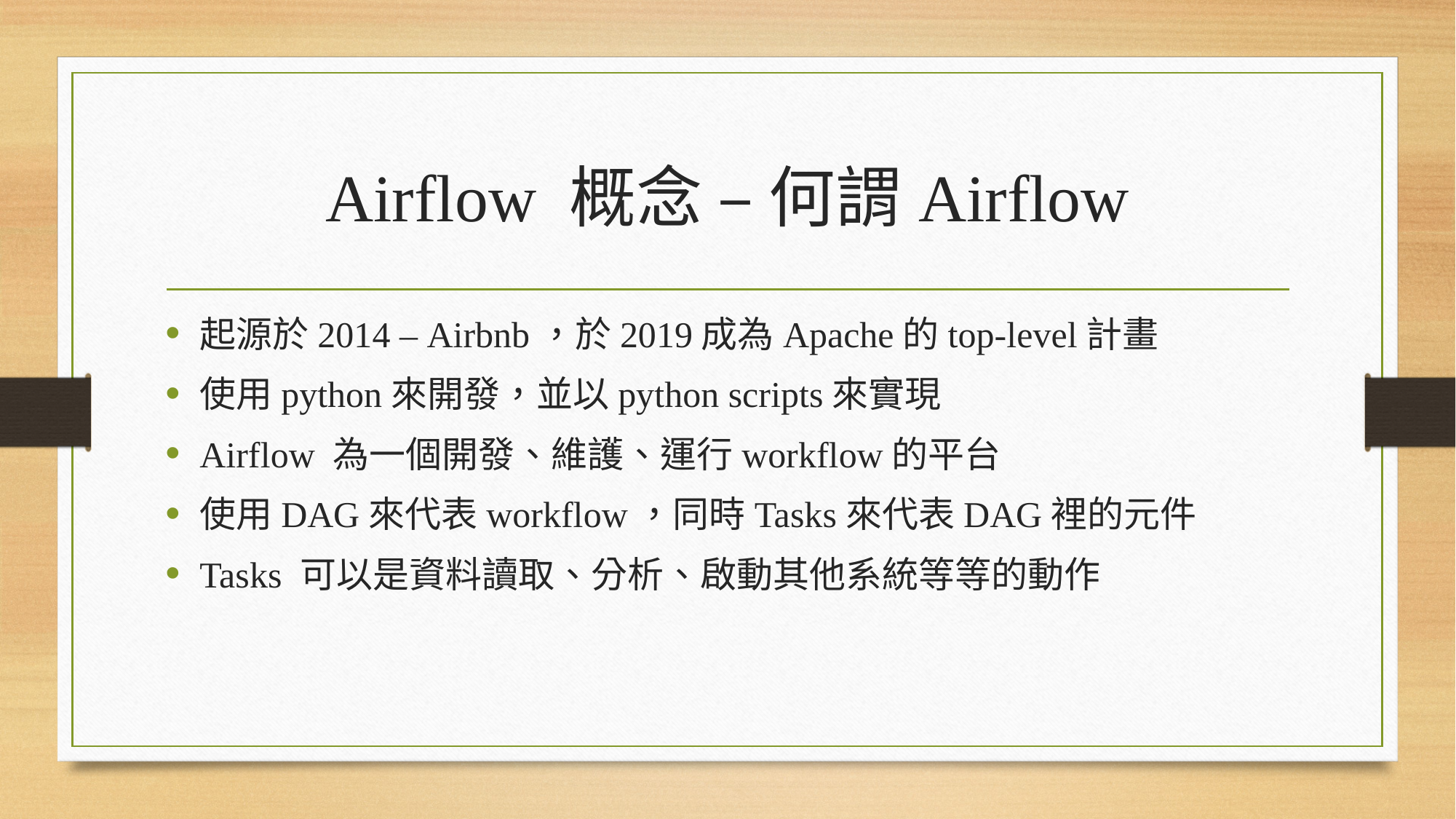

# Airflow 概念 – 何謂Airflow
起源於2014 – Airbnb，於2019成為Apache的top-level計畫
使用python來開發，並以python scripts來實現
Airflow 為一個開發、維護、運行workflow的平台
使用DAG來代表workflow，同時Tasks來代表DAG裡的元件
Tasks 可以是資料讀取、分析、啟動其他系統等等的動作